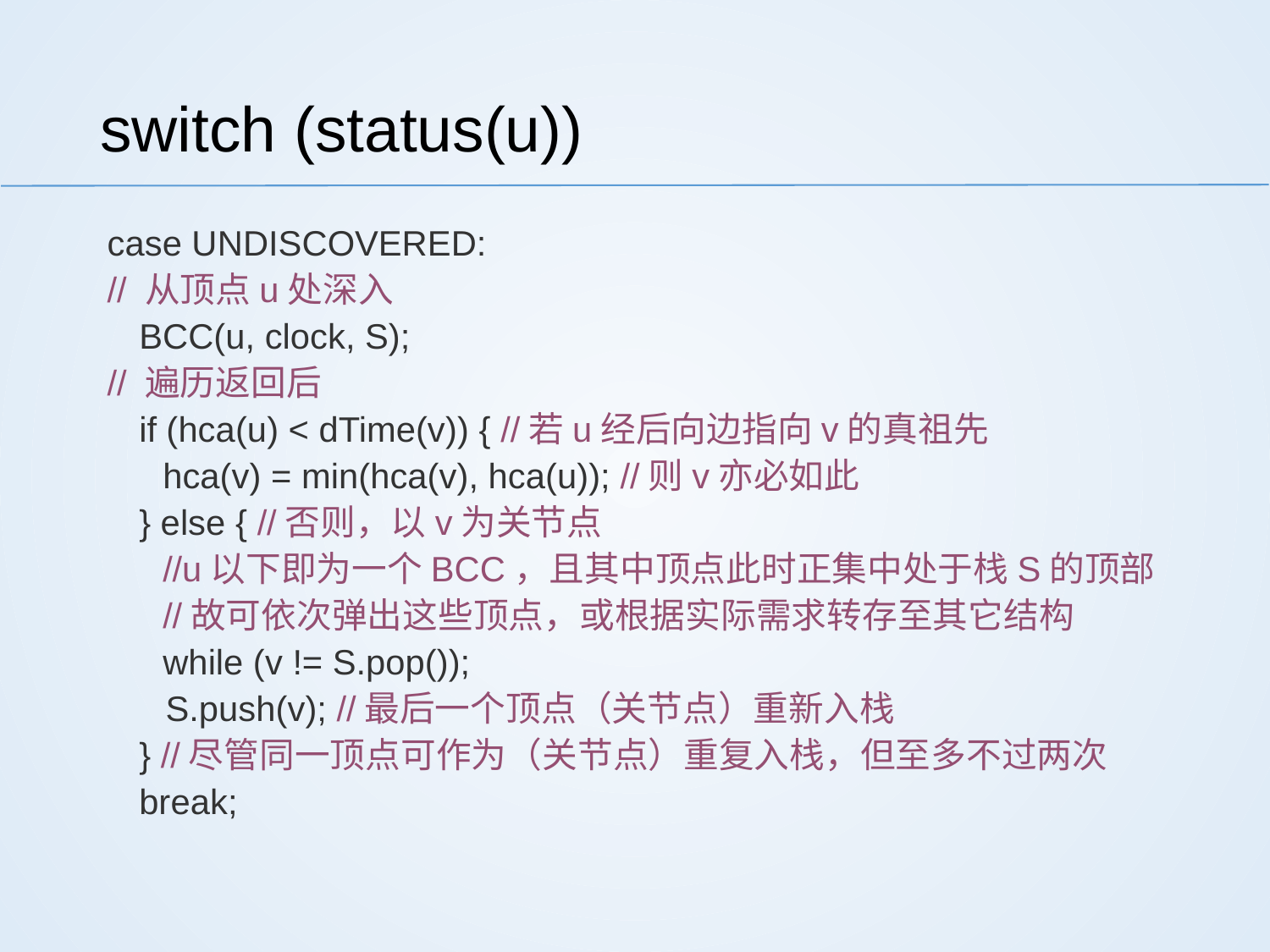

# switch (status(u))
case UNDISCOVERED:
// 从顶点u处深入
   BCC(u, clock, S);
// 遍历返回后
   if (hca(u) < dTime(v)) { //若u经后向边指向v的真祖先
      hca(v) = min(hca(v), hca(u)); //则v亦必如此
   } else { //否则，以v为关节点
      //u以下即为一个BCC，且其中顶点此时正集中处于栈S的顶部
      //故可依次弹出这些顶点，或根据实际需求转存至其它结构
      while (v != S.pop());
      S.push(v); //最后一个顶点（关节点）重新入栈
   } //尽管同一顶点可作为（关节点）重复入栈，但至多不过两次
   break;